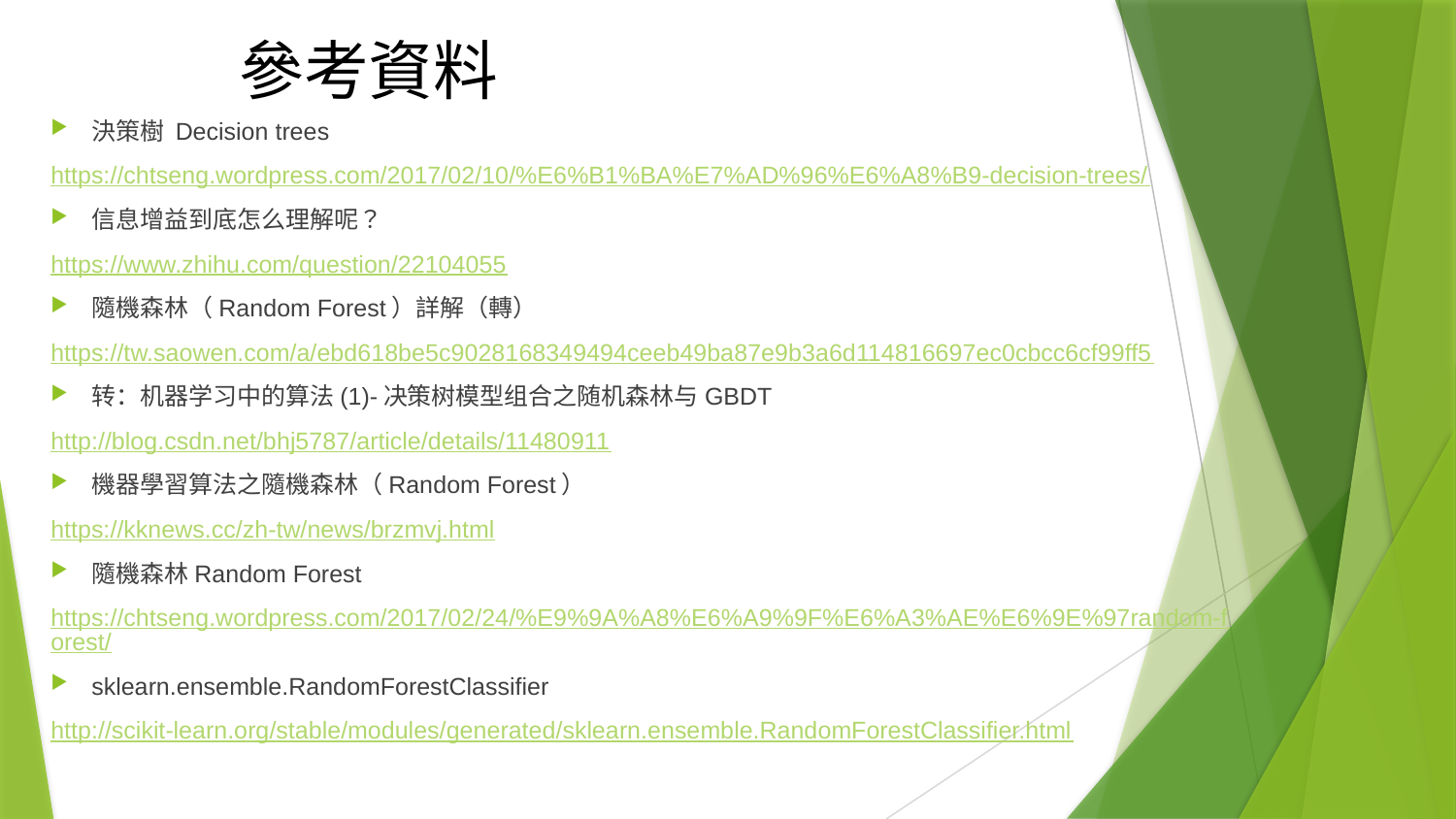

# 參考資料
決策樹 Decision trees
https://chtseng.wordpress.com/2017/02/10/%E6%B1%BA%E7%AD%96%E6%A8%B9-decision-trees/
信息增益到底怎么理解呢？
https://www.zhihu.com/question/22104055
隨機森林（Random Forest）詳解（轉）
https://tw.saowen.com/a/ebd618be5c9028168349494ceeb49ba87e9b3a6d114816697ec0cbcc6cf99ff5
转：机器学习中的算法(1)-决策树模型组合之随机森林与GBDT
http://blog.csdn.net/bhj5787/article/details/11480911
機器學習算法之隨機森林（Random Forest）
https://kknews.cc/zh-tw/news/brzmvj.html
隨機森林Random Forest
https://chtseng.wordpress.com/2017/02/24/%E9%9A%A8%E6%A9%9F%E6%A3%AE%E6%9E%97random-forest/
sklearn.ensemble.RandomForestClassifier
http://scikit-learn.org/stable/modules/generated/sklearn.ensemble.RandomForestClassifier.html